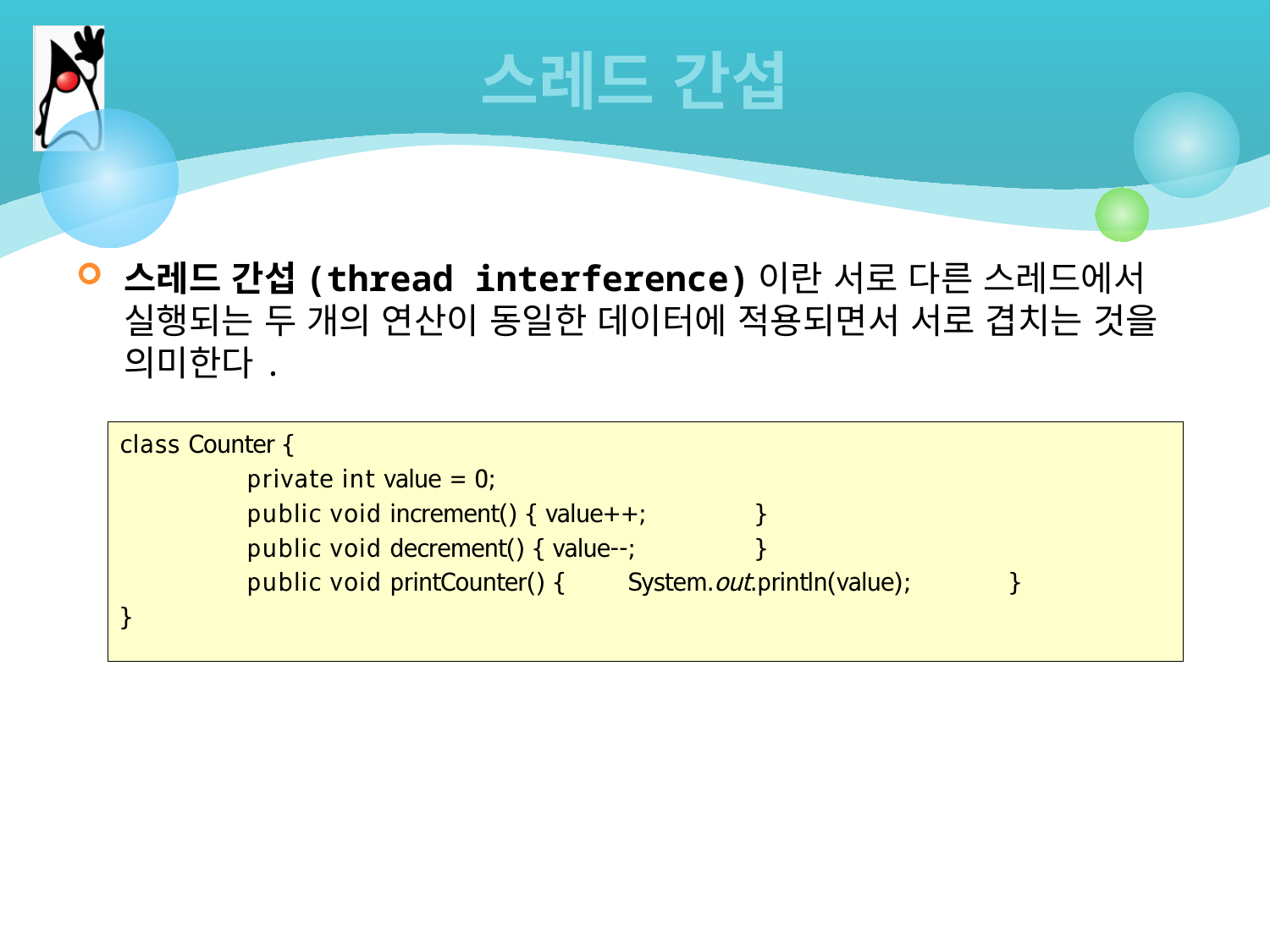

# 스레드 간섭
스레드 간섭(thread interference)이란 서로 다른 스레드에서 실행되는 두 개의 연산이 동일한 데이터에 적용되면서 서로 겹치는 것을 의미한다.

class Counter {
	private int value = 0;
	public void increment() { value++;	}
	public void decrement() { value--;	}
	public void printCounter() {	System.out.println(value);	}
}